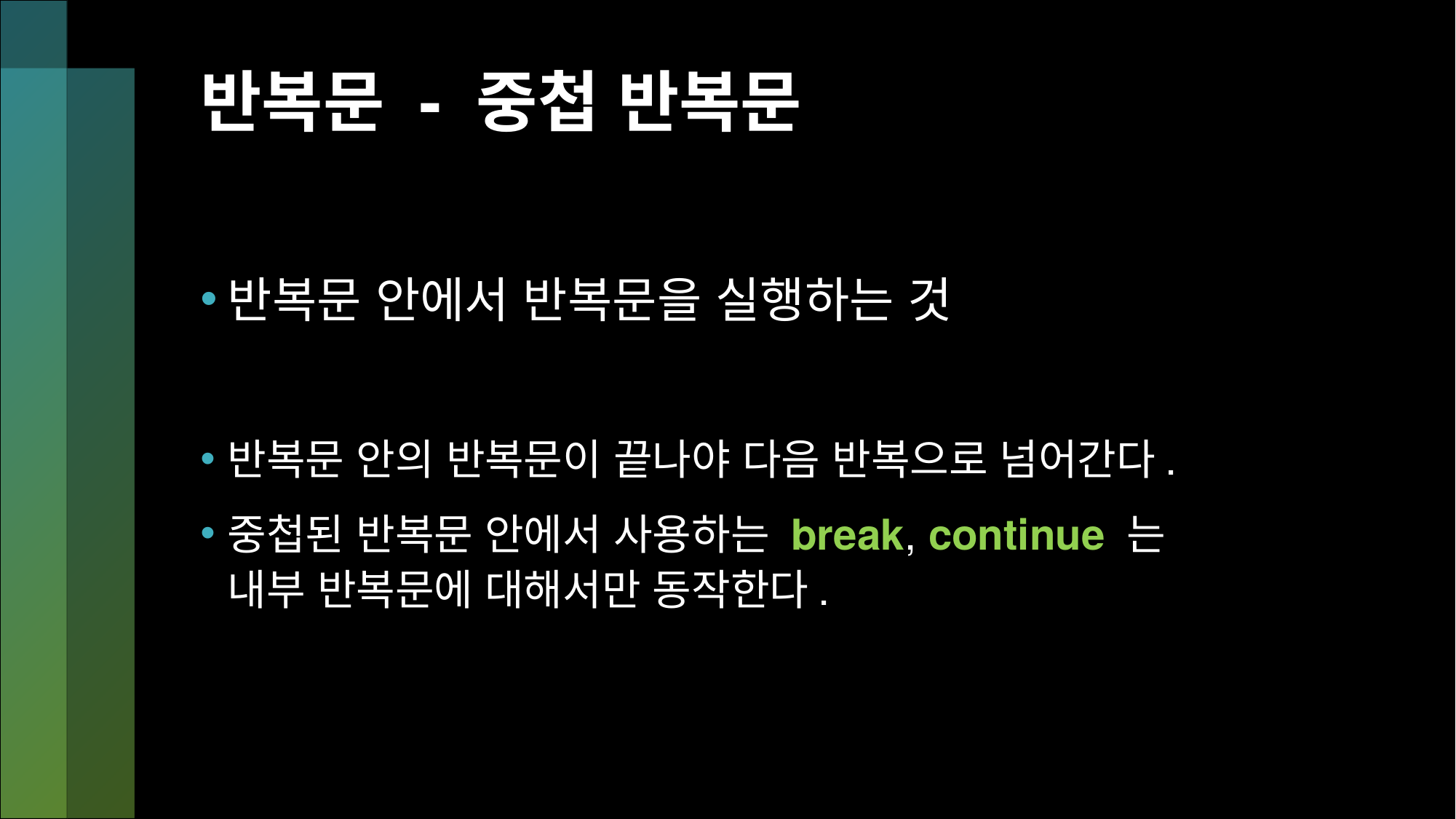

# 반복문 - 중첩 반복문
반복문 안에서 반복문을 실행하는 것

반복문 안의 반복문이 끝나야 다음 반복으로 넘어간다.
중첩된 반복문 안에서 사용하는 break, continue 는
내부 반복문에 대해서만 동작한다.